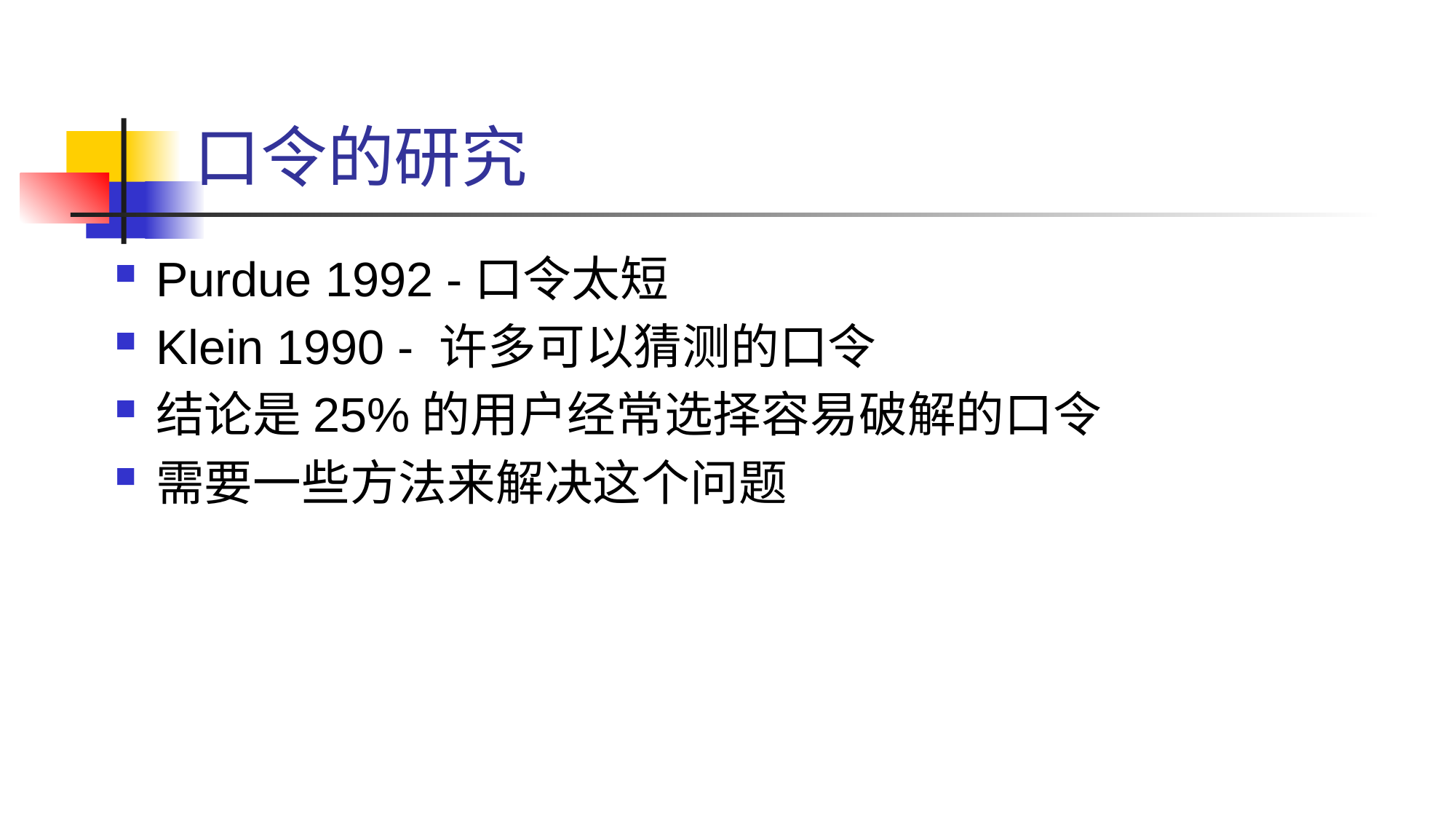

# 口令的研究
Purdue 1992 -口令太短
Klein 1990 - 许多可以猜测的口令
结论是25%的用户经常选择容易破解的口令
需要一些方法来解决这个问题